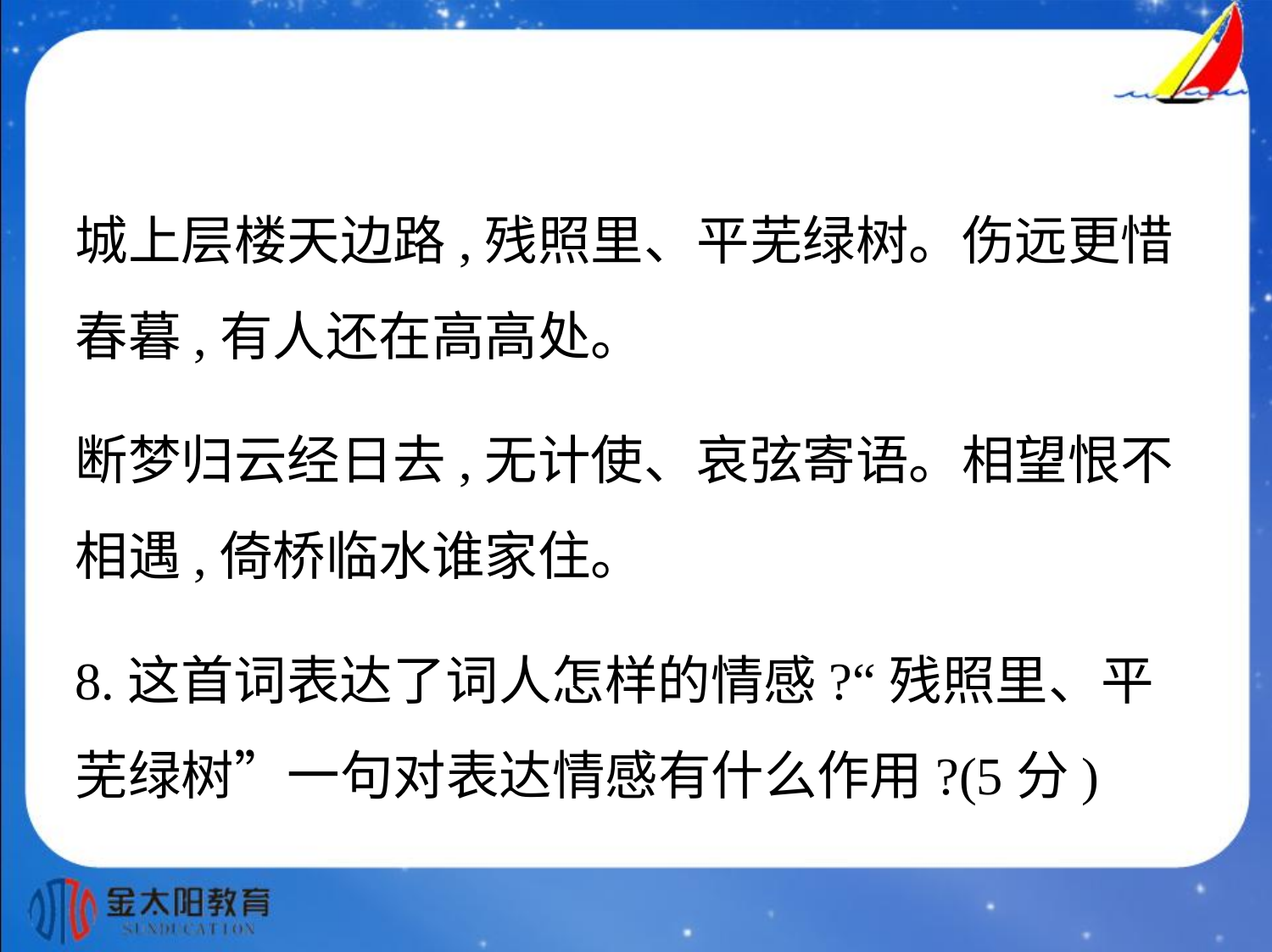

城上层楼天边路,残照里、平芜绿树。伤远更惜
春暮,有人还在高高处。
断梦归云经日去,无计使、哀弦寄语。相望恨不
相遇,倚桥临水谁家住。
8.这首词表达了词人怎样的情感?“残照里、平
芜绿树”一句对表达情感有什么作用?(5分)